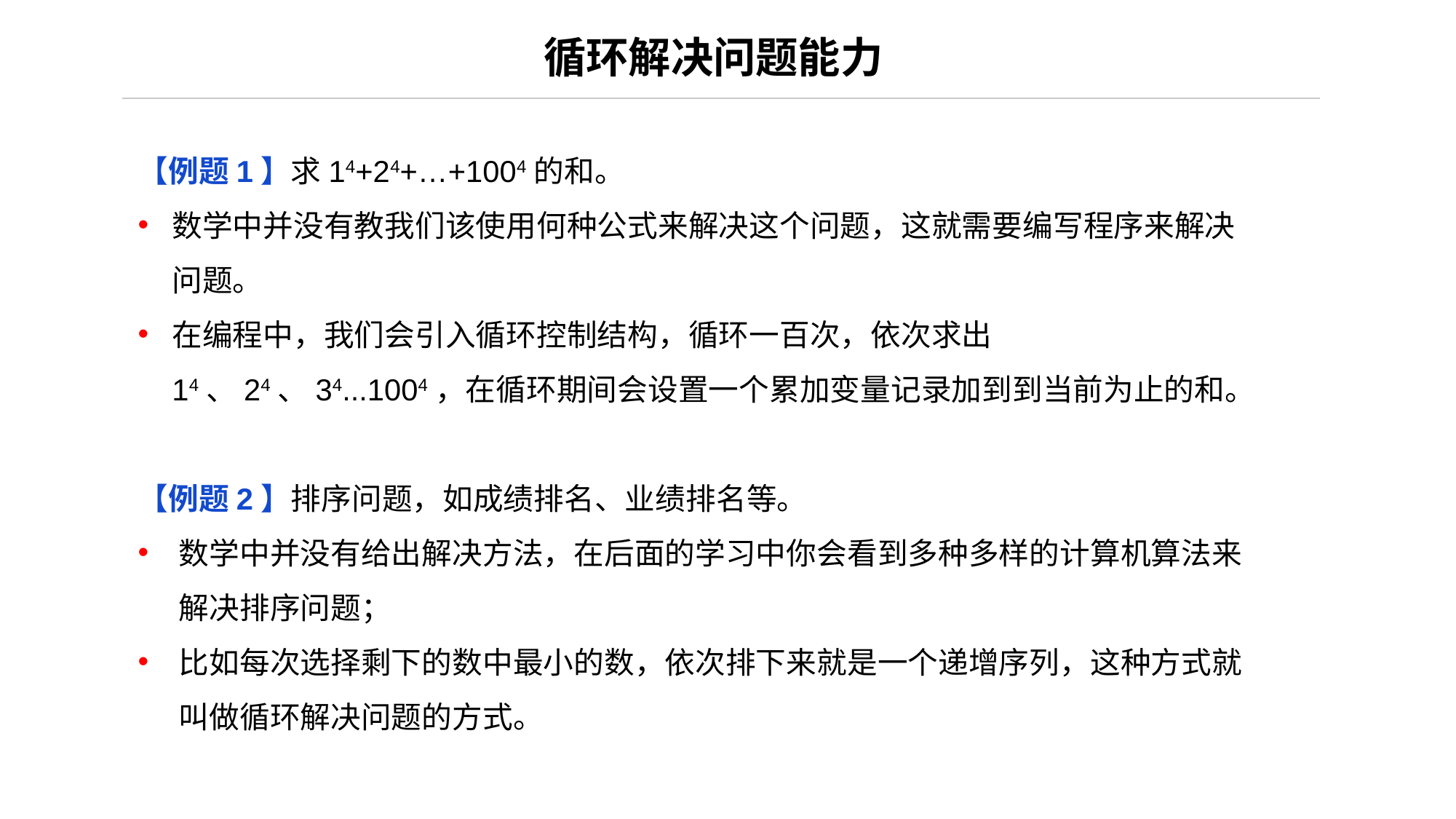

循环解决问题能力
【例题1】求14+24+…+1004的和。
数学中并没有教我们该使用何种公式来解决这个问题，这就需要编写程序来解决问题。
在编程中，我们会引入循环控制结构，循环一百次，依次求出14、24、34...1004，在循环期间会设置一个累加变量记录加到到当前为止的和。

【例题2】排序问题，如成绩排名、业绩排名等。
数学中并没有给出解决方法，在后面的学习中你会看到多种多样的计算机算法来解决排序问题；
比如每次选择剩下的数中最小的数，依次排下来就是一个递增序列，这种方式就叫做循环解决问题的方式。